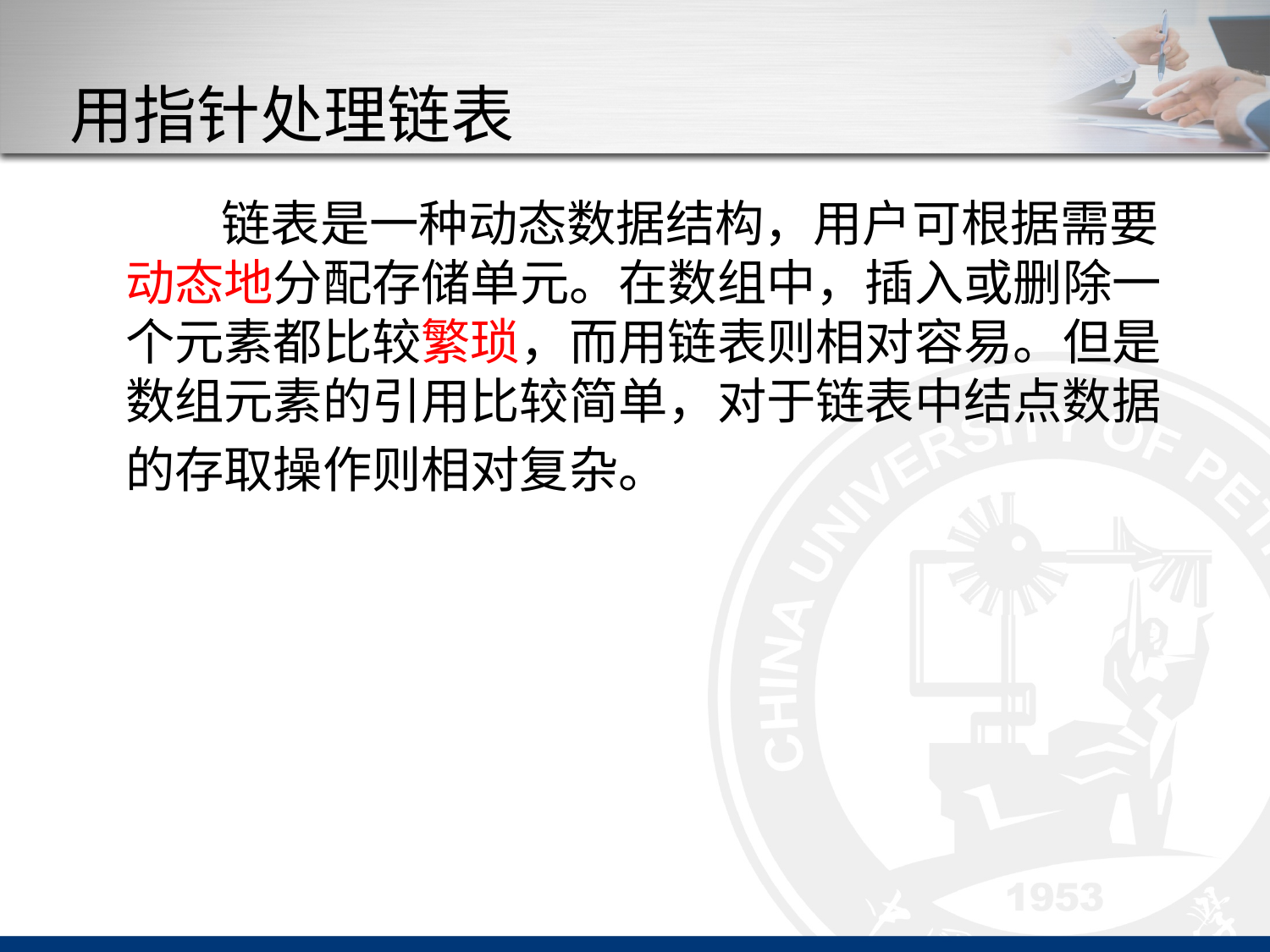

# 用指针处理链表
            链表是一种动态数据结构，用户可根据需要动态地分配存储单元。在数组中，插入或删除一个元素都比较繁琐，而用链表则相对容易。但是数组元素的引用比较简单，对于链表中结点数据的存取操作则相对复杂。